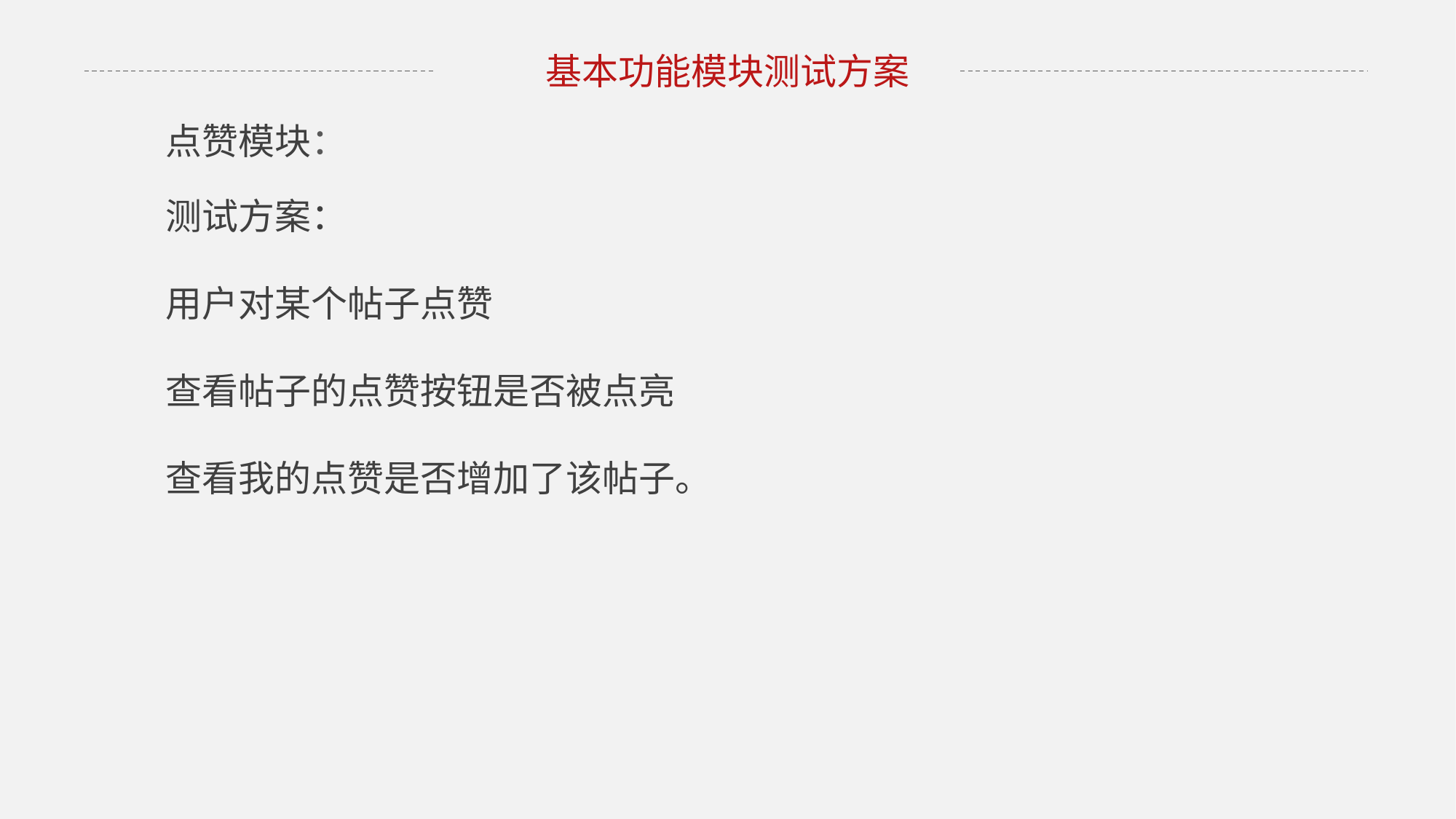

基本功能模块测试方案
点赞模块：
测试方案：

用户对某个帖子点赞

查看帖子的点赞按钮是否被点亮

查看我的点赞是否增加了该帖子。